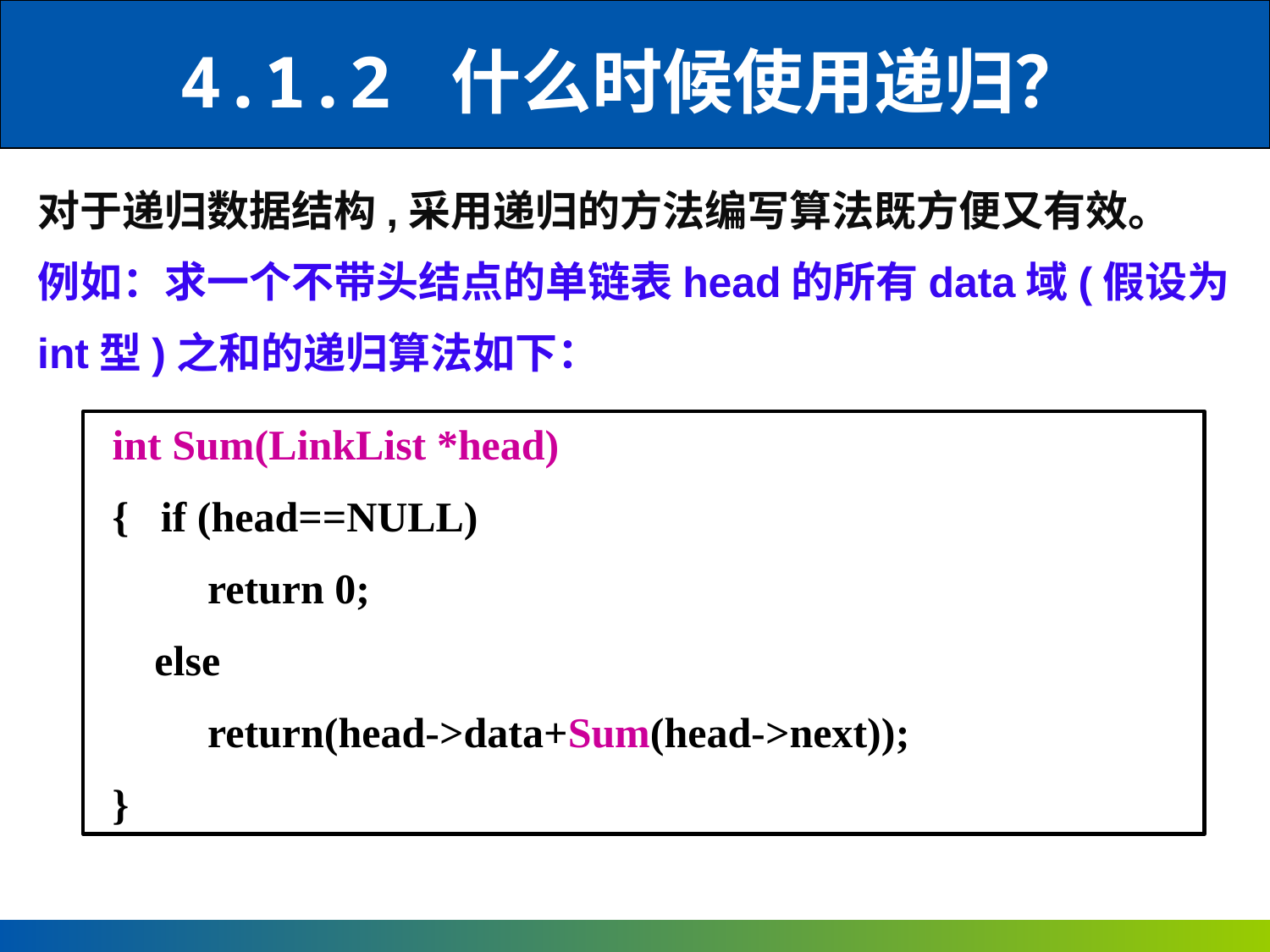

# 4.1.2 什么时候使用递归？
对于递归数据结构,采用递归的方法编写算法既方便又有效。
例如：求一个不带头结点的单链表head的所有data域(假设为int型)之和的递归算法如下：
int Sum(LinkList *head)
{   if (head==NULL)
         return 0;
    else
         return(head->data+Sum(head->next));
}